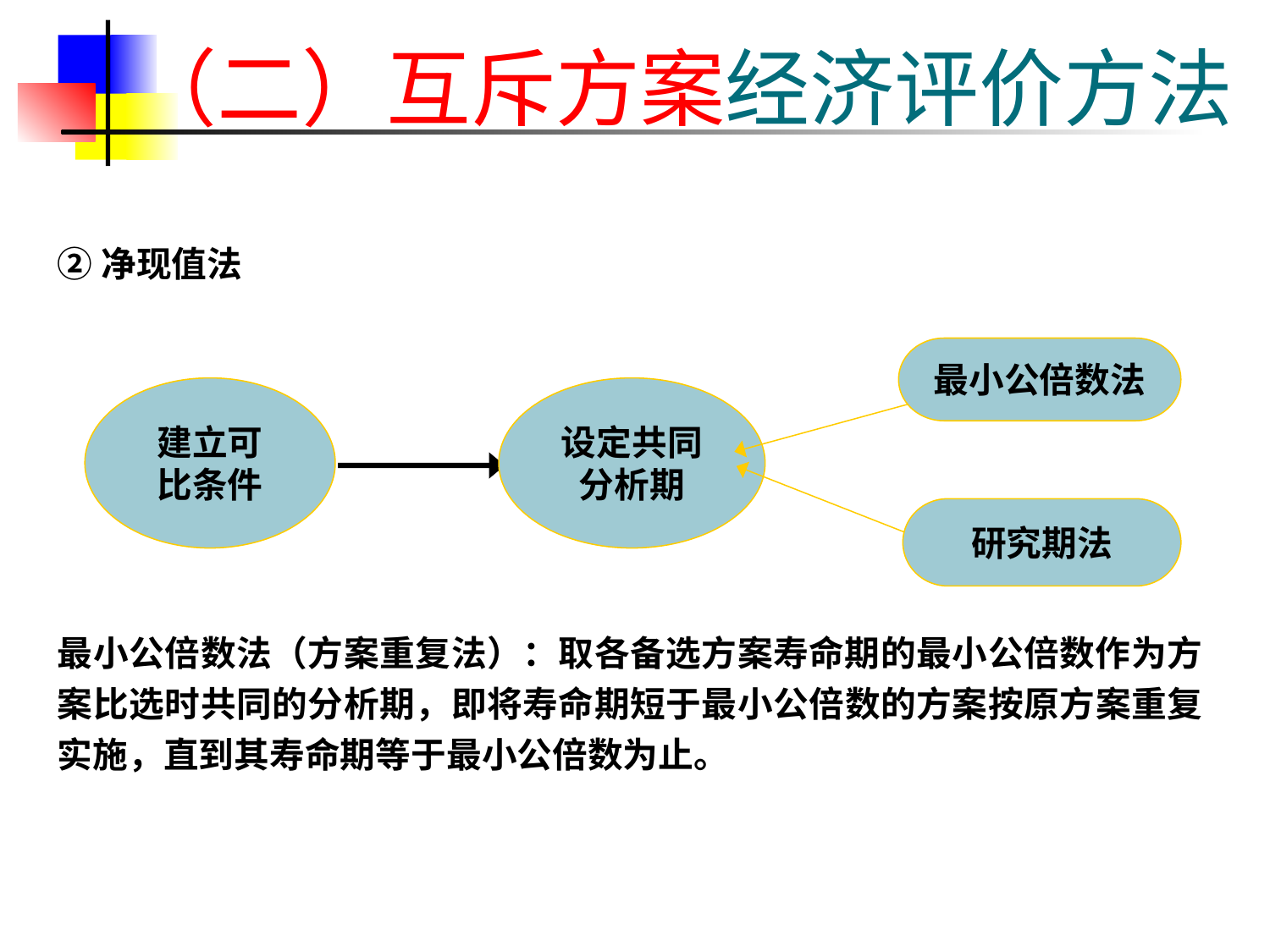

# （二）互斥方案经济评价方法
②净现值法
最小公倍数法

建立可
比条件

设定共同
分析期

研究期法
最小公倍数法（方案重复法）：取各备选方案寿命期的最小公倍数作为方案比选时共同的分析期，即将寿命期短于最小公倍数的方案按原方案重复实施，直到其寿命期等于最小公倍数为止。
15